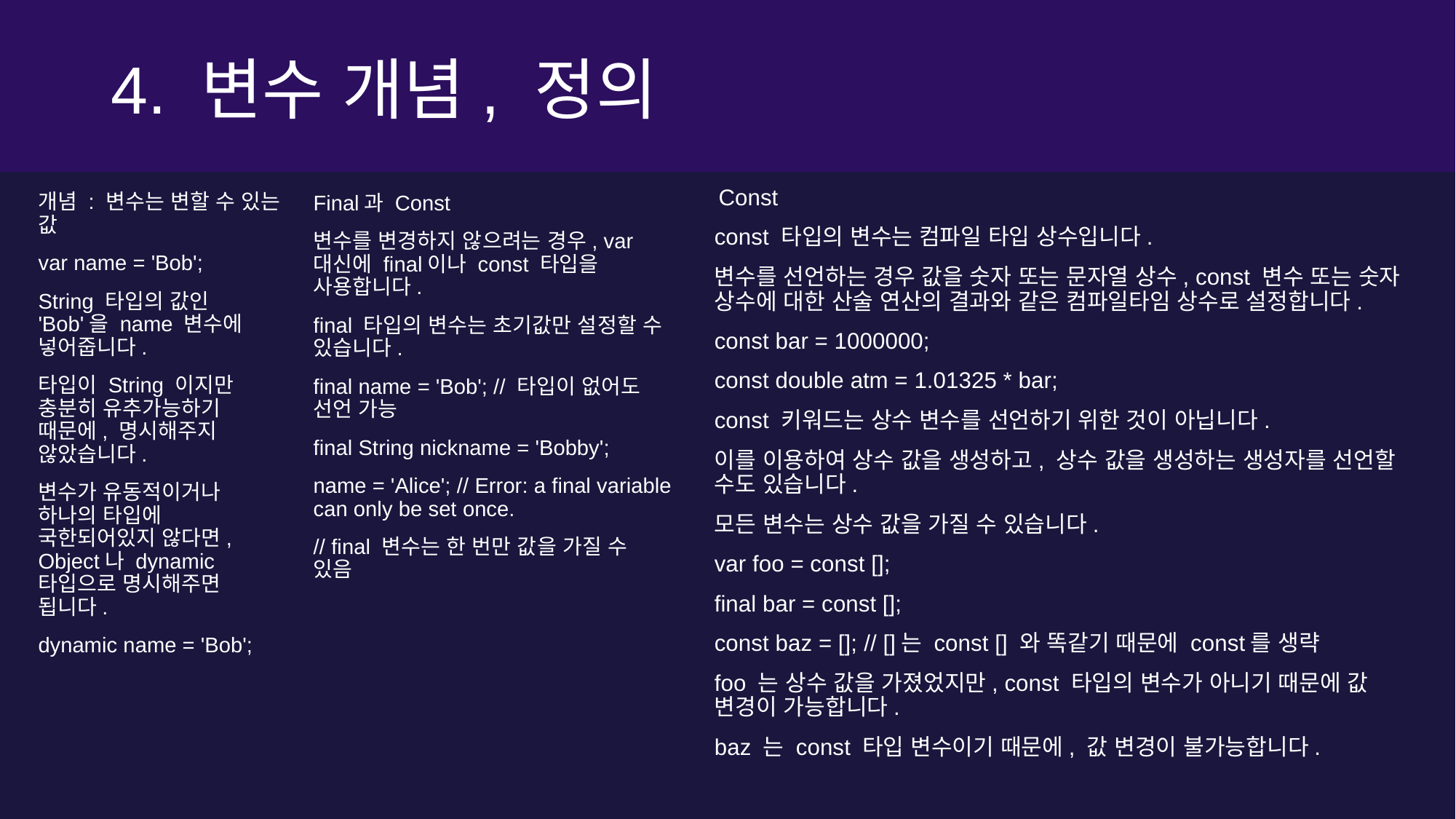

4. 변수 개념, 정의
 Const
const 타입의 변수는 컴파일 타입 상수입니다.
변수를 선언하는 경우 값을 숫자 또는 문자열 상수, const 변수 또는 숫자 상수에 대한 산술 연산의 결과와 같은 컴파일타임 상수로 설정합니다.
const bar = 1000000;
const double atm = 1.01325 * bar;
const 키워드는 상수 변수를 선언하기 위한 것이 아닙니다.
이를 이용하여 상수 값을 생성하고, 상수 값을 생성하는 생성자를 선언할 수도 있습니다.
모든 변수는 상수 값을 가질 수 있습니다.
var foo = const [];
final bar = const [];
const baz = []; // []는 const [] 와 똑같기 때문에 const를 생략
foo 는 상수 값을 가졌었지만, const 타입의 변수가 아니기 때문에 값 변경이 가능합니다.
baz 는 const 타입 변수이기 때문에, 값 변경이 불가능합니다.
개념 : 변수는 변할 수 있는 값
var name = 'Bob';
String 타입의 값인 'Bob'을 name 변수에 넣어줍니다.
타입이 String 이지만 충분히 유추가능하기 때문에, 명시해주지 않았습니다.
변수가 유동적이거나 하나의 타입에 국한되어있지 않다면, Object나 dynamic 타입으로 명시해주면 됩니다.
dynamic name = 'Bob';
Final과 Const
변수를 변경하지 않으려는 경우, var대신에 final이나 const 타입을 사용합니다.
final 타입의 변수는 초기값만 설정할 수 있습니다.
final name = 'Bob'; // 타입이 없어도 선언 가능
final String nickname = 'Bobby';
name = 'Alice'; // Error: a final variable can only be set once.
// final 변수는 한 번만 값을 가질 수 있음